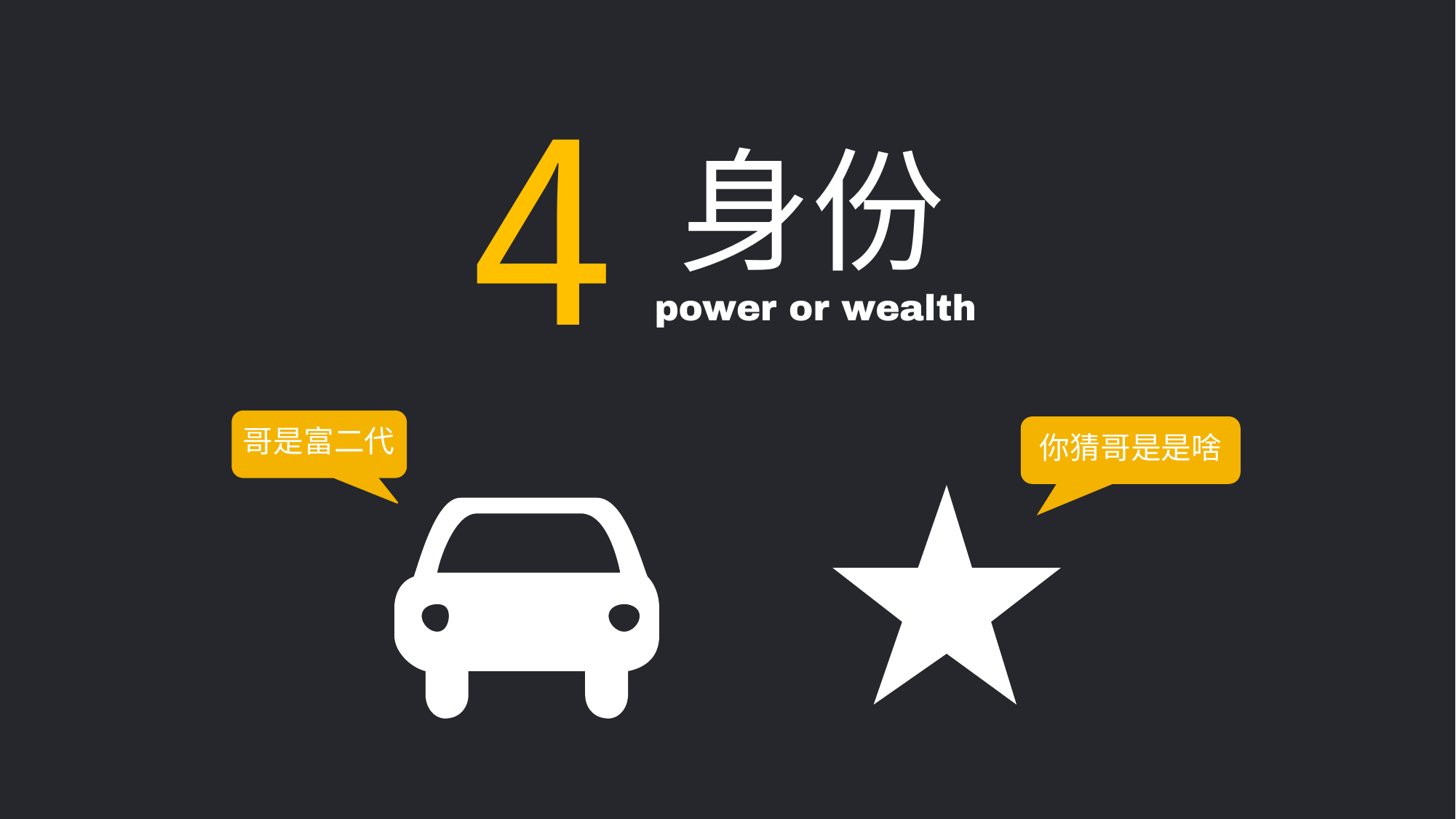

4
身份
power or wealth

哥是富二代

你猜哥是是啥